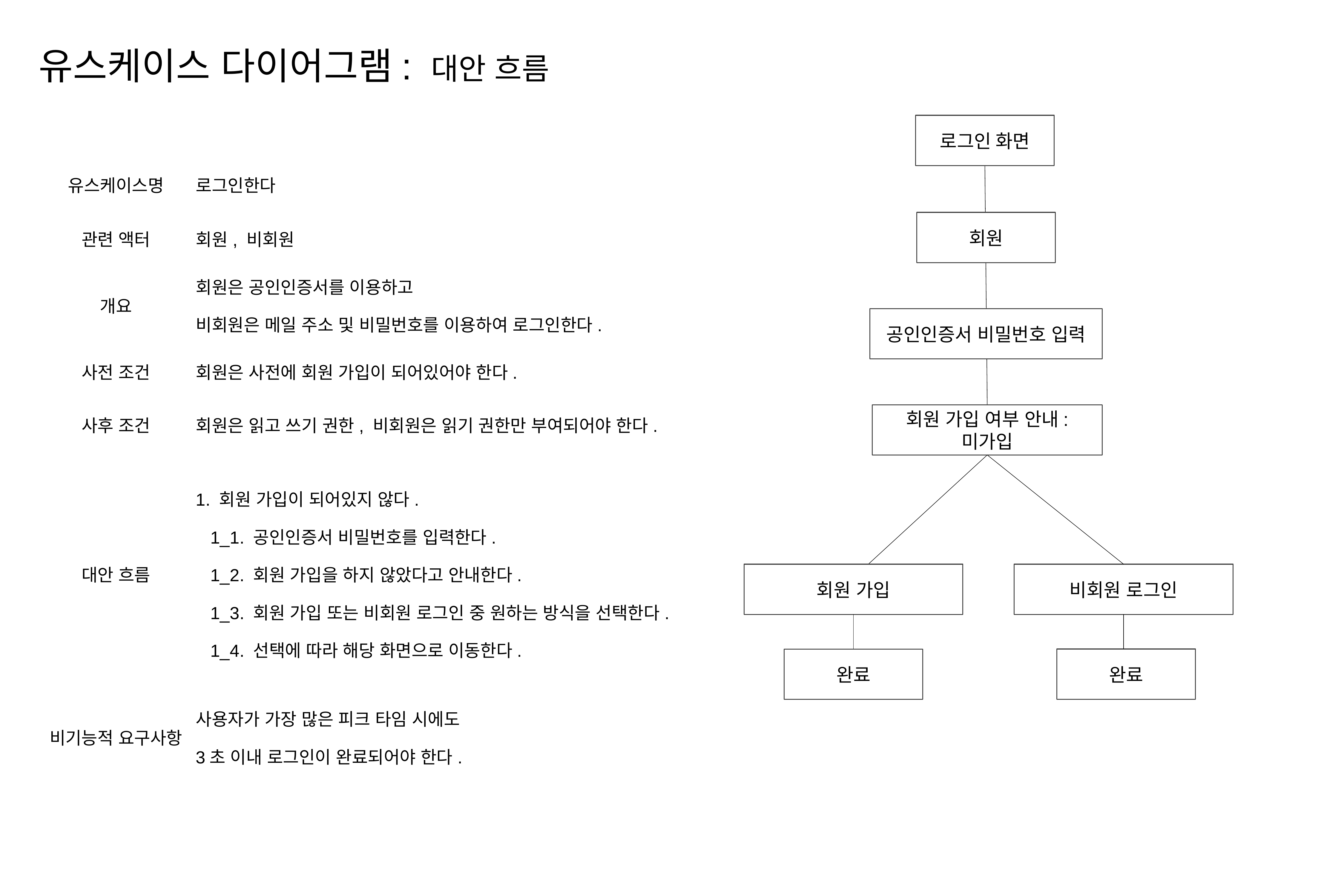

유스케이스 다이어그램: 대안 흐름
로그인 화면
| 유스케이스명 | 로그인한다 |
| --- | --- |
| 관련 액터 | 회원, 비회원 |
| 개요 | 회원은 공인인증서를 이용하고 비회원은 메일 주소 및 비밀번호를 이용하여 로그인한다. |
| 사전 조건 | 회원은 사전에 회원 가입이 되어있어야 한다. |
| 사후 조건 | 회원은 읽고 쓰기 권한, 비회원은 읽기 권한만 부여되어야 한다. |
| 대안 흐름 | 1. 회원 가입이 되어있지 않다. 1\_1. 공인인증서 비밀번호를 입력한다. 1\_2. 회원 가입을 하지 않았다고 안내한다. 1\_3. 회원 가입 또는 비회원 로그인 중 원하는 방식을 선택한다. 1\_4. 선택에 따라 해당 화면으로 이동한다. |
| 비기능적 요구사항 | 사용자가 가장 많은 피크 타임 시에도 3초 이내 로그인이 완료되어야 한다. |
회원
공인인증서 비밀번호 입력
회원 가입 여부 안내:
미가입
회원 가입
비회원 로그인
완료
완료